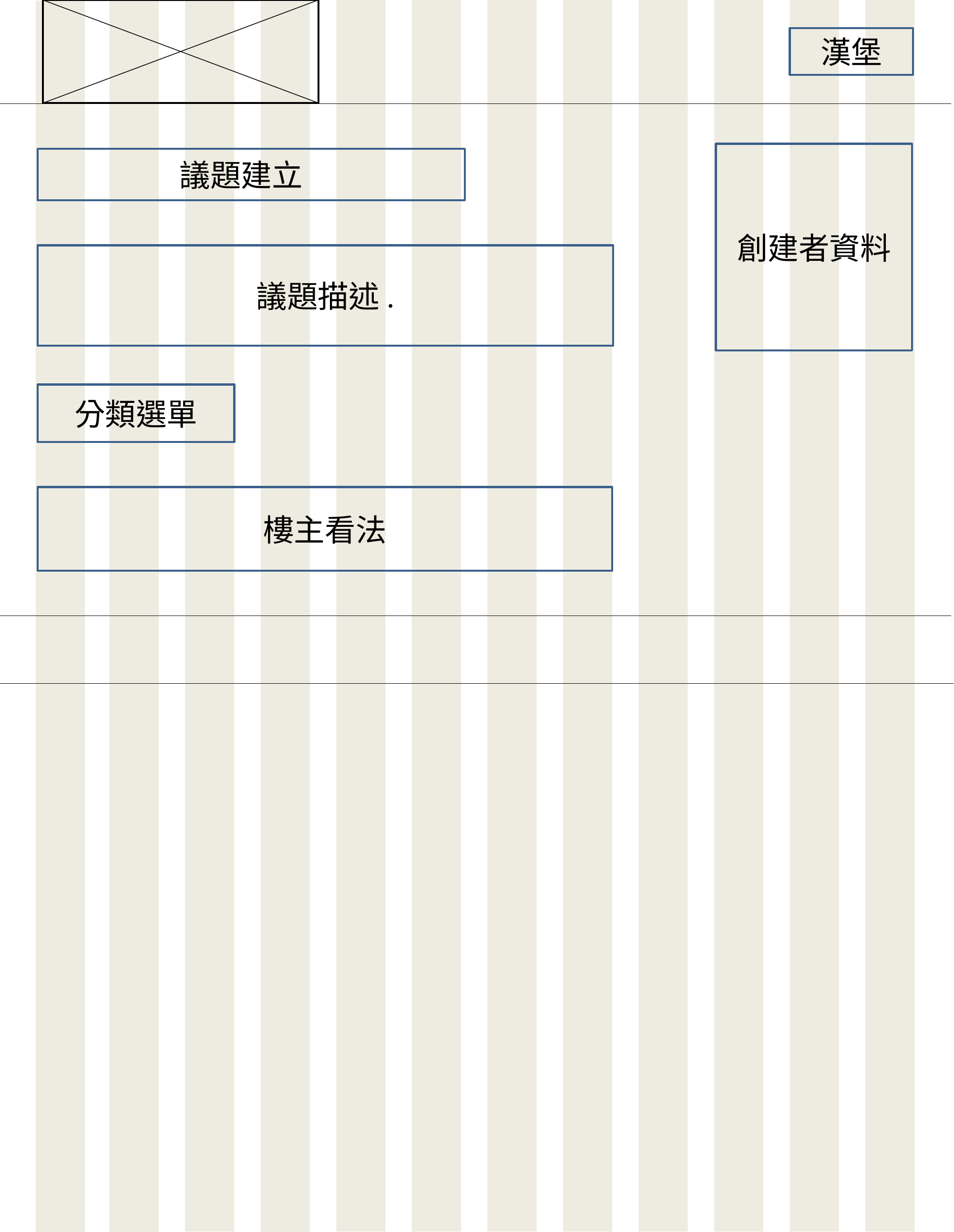

漢堡

創建者資料
議題建立
HOME
議題描述.
HOME

分類選單
樓主看法